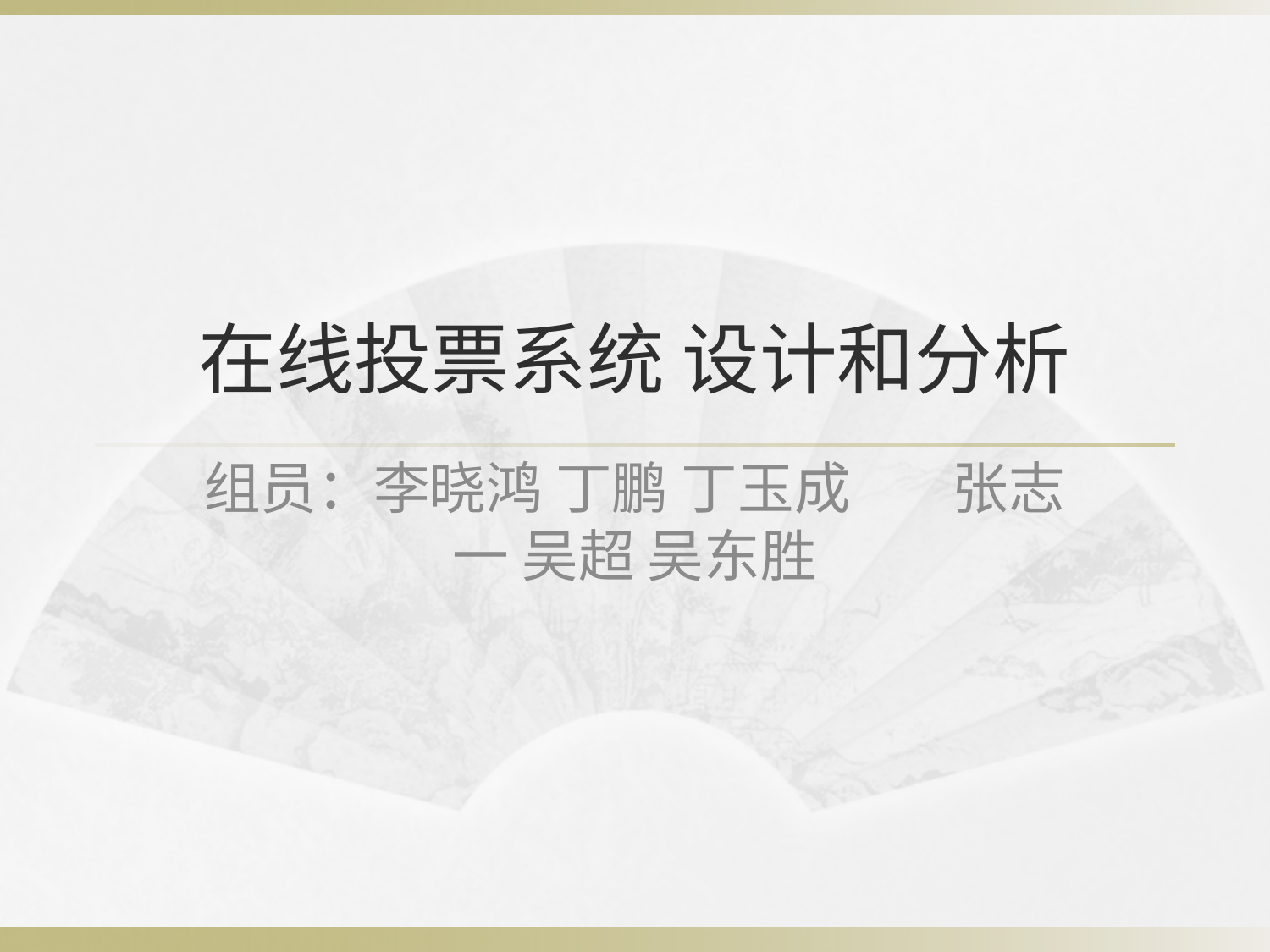

# 在线投票系统 设计和分析
组员：李晓鸿 丁鹏 丁玉成        张志一 吴超 吴东胜